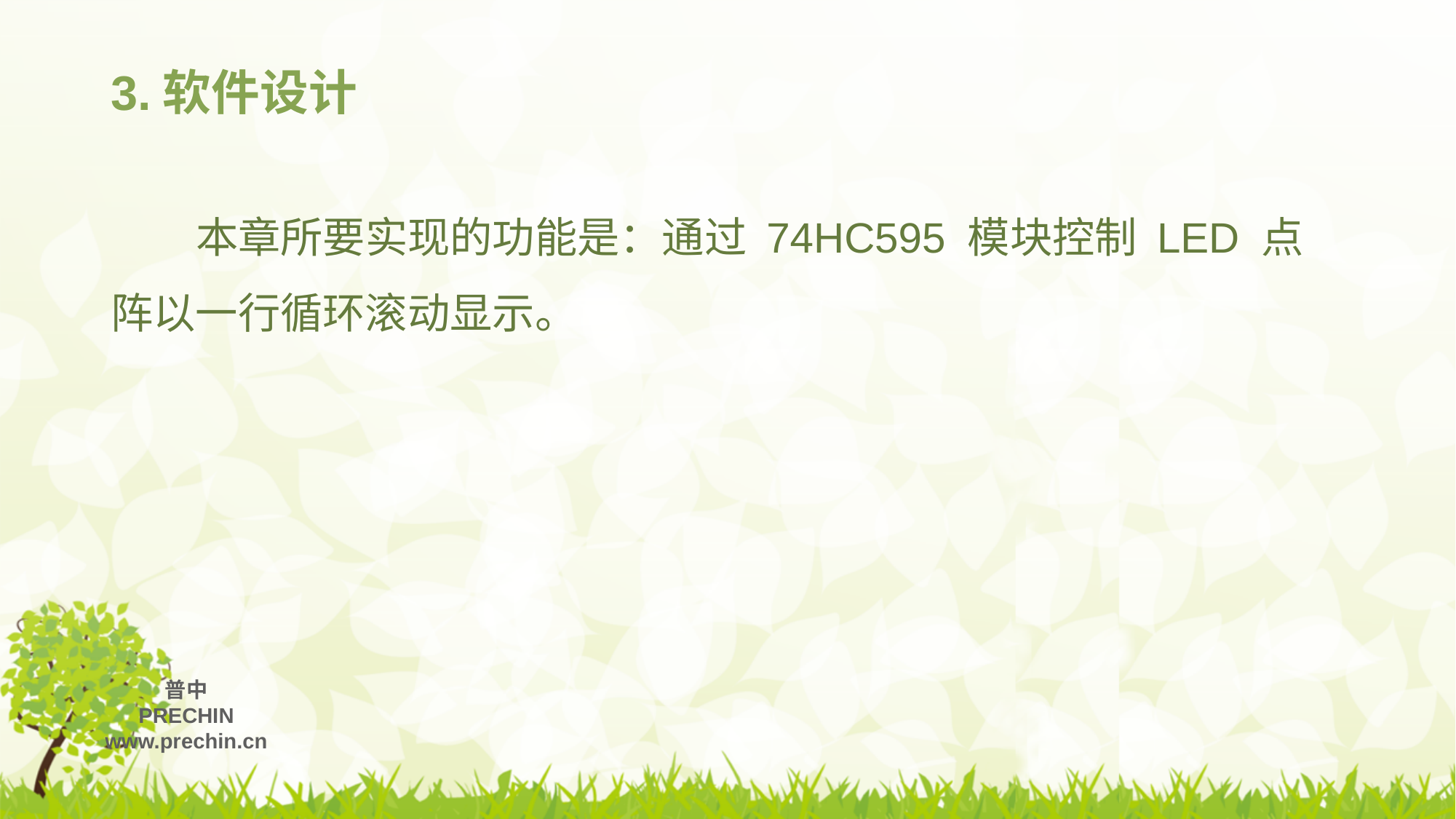

# 3.软件设计
本章所要实现的功能是：通过 74HC595 模块控制 LED 点阵以一行循环滚动显示。